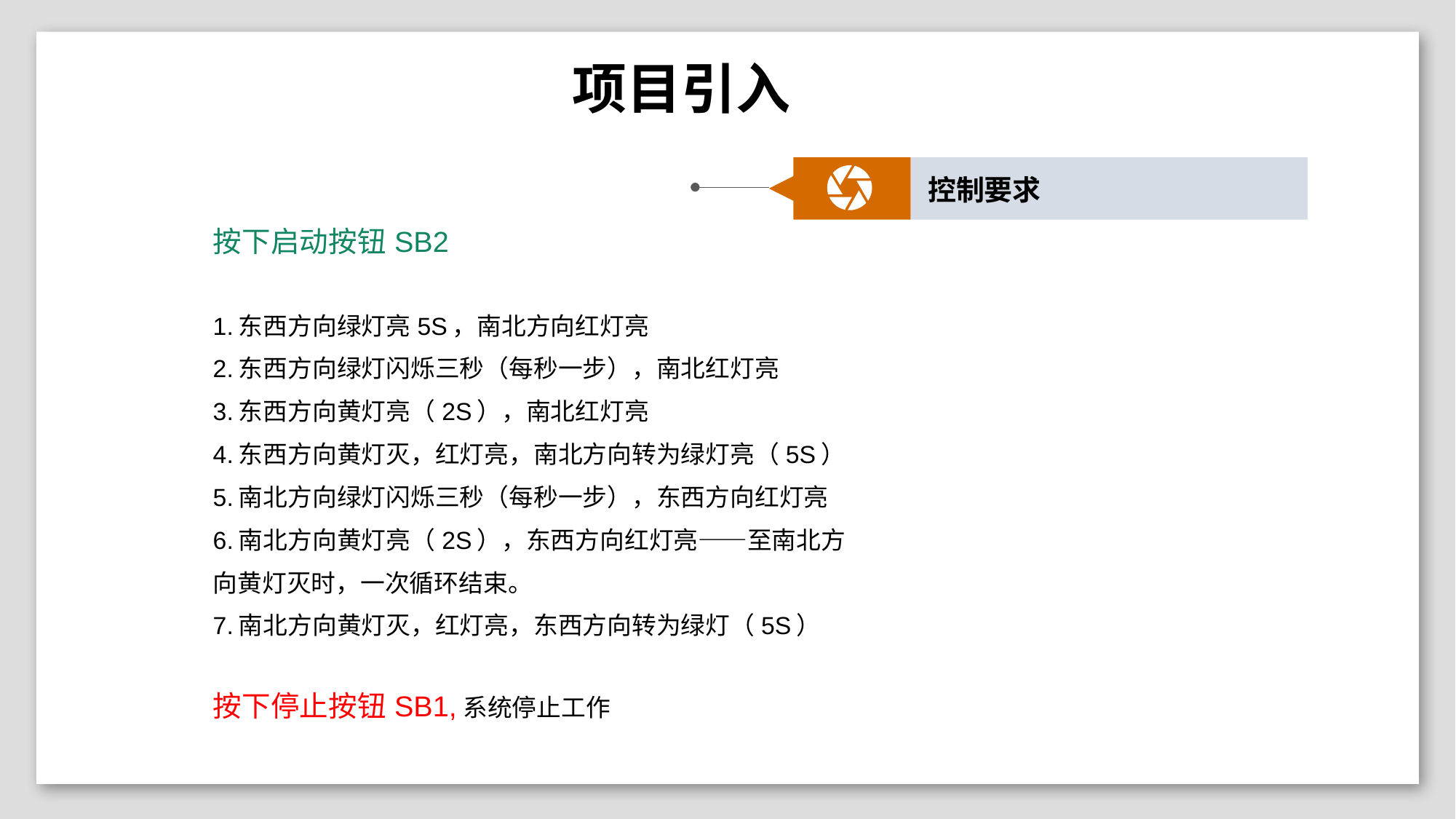

控制要求

按下启动按钮SB2

1.东西方向绿灯亮5S，南北方向红灯亮
2.东西方向绿灯闪烁三秒（每秒一步），南北红灯亮
3.东西方向黄灯亮（2S），南北红灯亮
4.东西方向黄灯灭，红灯亮，南北方向转为绿灯亮（5S）
5.南北方向绿灯闪烁三秒（每秒一步），东西方向红灯亮
6.南北方向黄灯亮（2S），东西方向红灯亮——至南北方向黄灯灭时，一次循环结束。
7.南北方向黄灯灭，红灯亮，东西方向转为绿灯（5S）

按下停止按钮SB1,系统停止工作